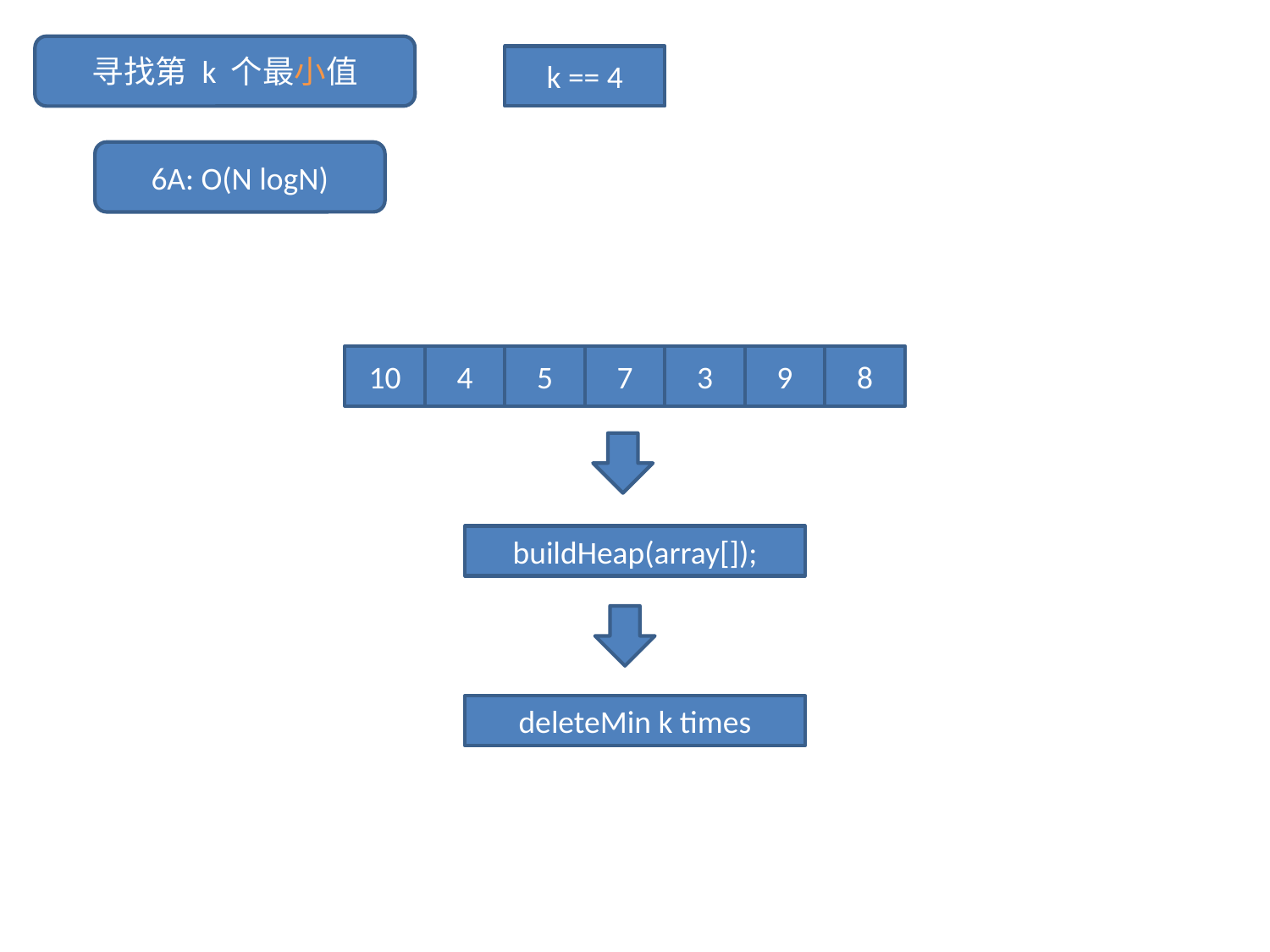

寻找第 k 个最小值
k == 4
6A: O(N logN)
10
4
5
7
3
9
8

buildHeap(array[]);

deleteMin k times